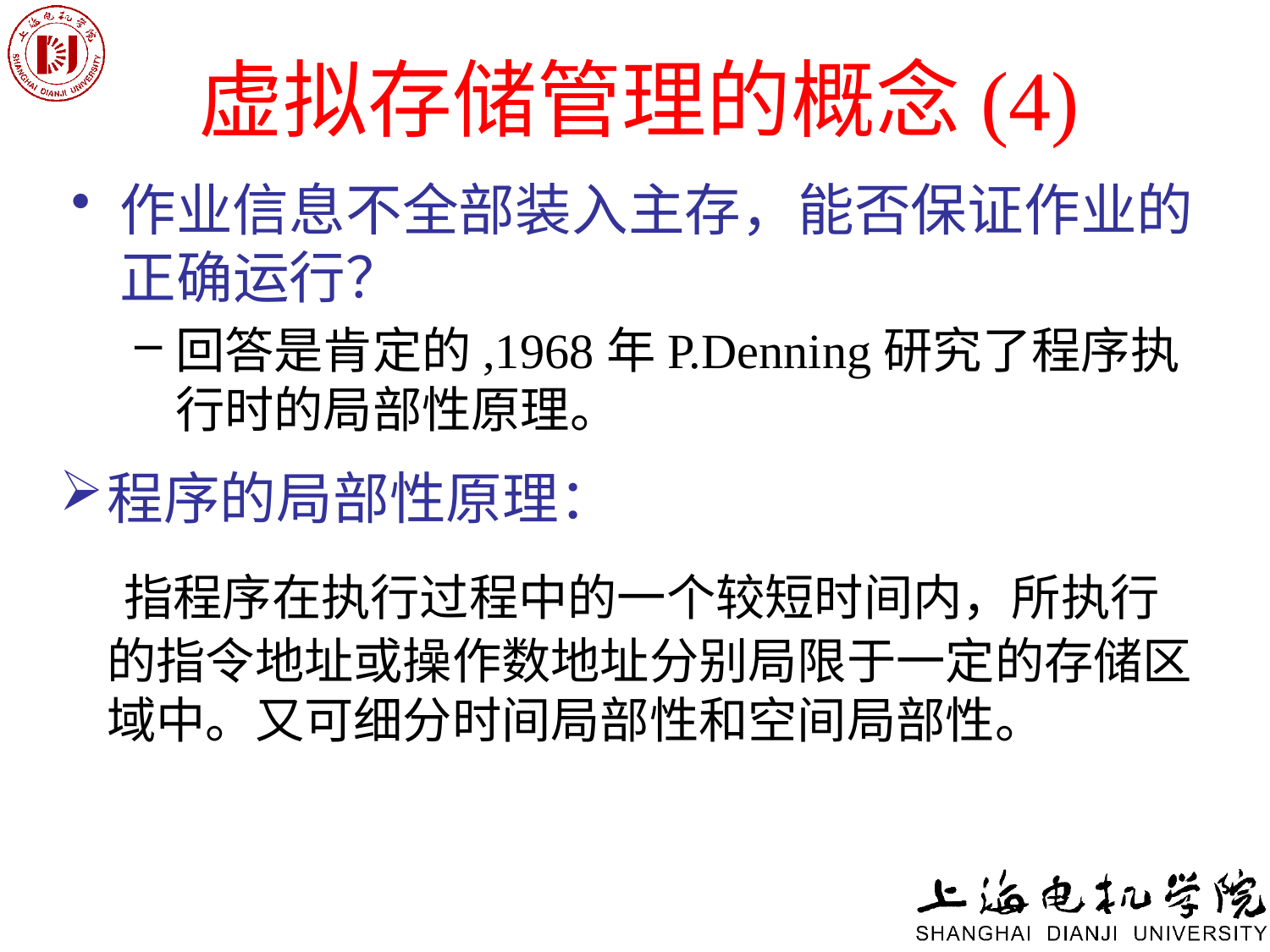

# 虚拟存储管理的概念(4)
作业信息不全部装入主存，能否保证作业的正确运行？
回答是肯定的,1968年P.Denning研究了程序执行时的局部性原理。
程序的局部性原理：
   指程序在执行过程中的一个较短时间内，所执行的指令地址或操作数地址分别局限于一定的存储区域中。又可细分时间局部性和空间局部性。